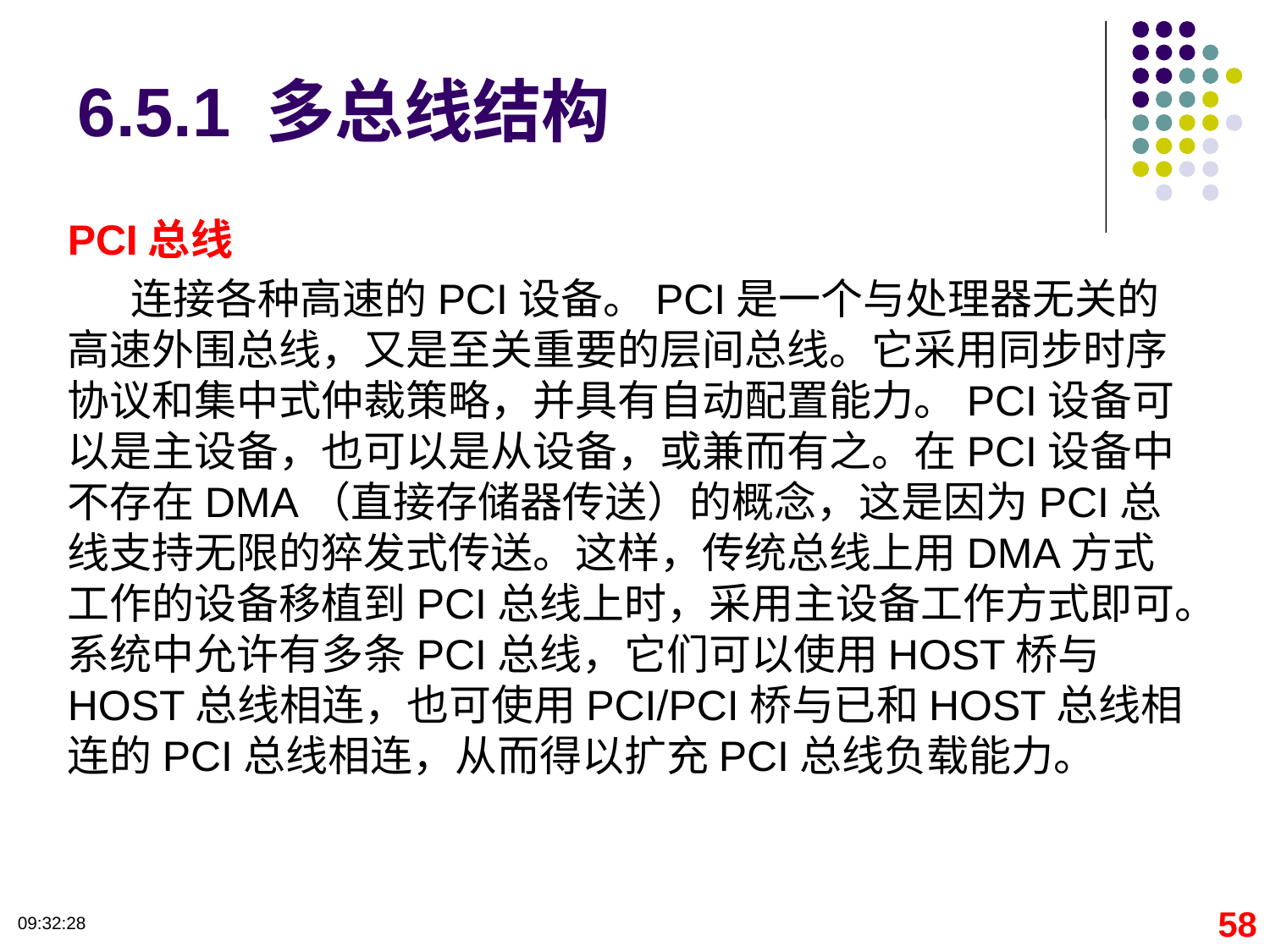

# 6.5.1 多总线结构
PCI总线
连接各种高速的PCI设备。PCI是一个与处理器无关的高速外围总线，又是至关重要的层间总线。它采用同步时序协议和集中式仲裁策略，并具有自动配置能力。PCI设备可以是主设备，也可以是从设备，或兼而有之。在PCI设备中不存在DMA（直接存储器传送）的概念，这是因为PCI总线支持无限的猝发式传送。这样，传统总线上用DMA方式工作的设备移植到PCI总线上时，采用主设备工作方式即可。系统中允许有多条PCI总线，它们可以使用HOST桥与HOST总线相连，也可使用PCI/PCI桥与已和HOST总线相连的PCI总线相连，从而得以扩充PCI总线负载能力。
58
09:32:28